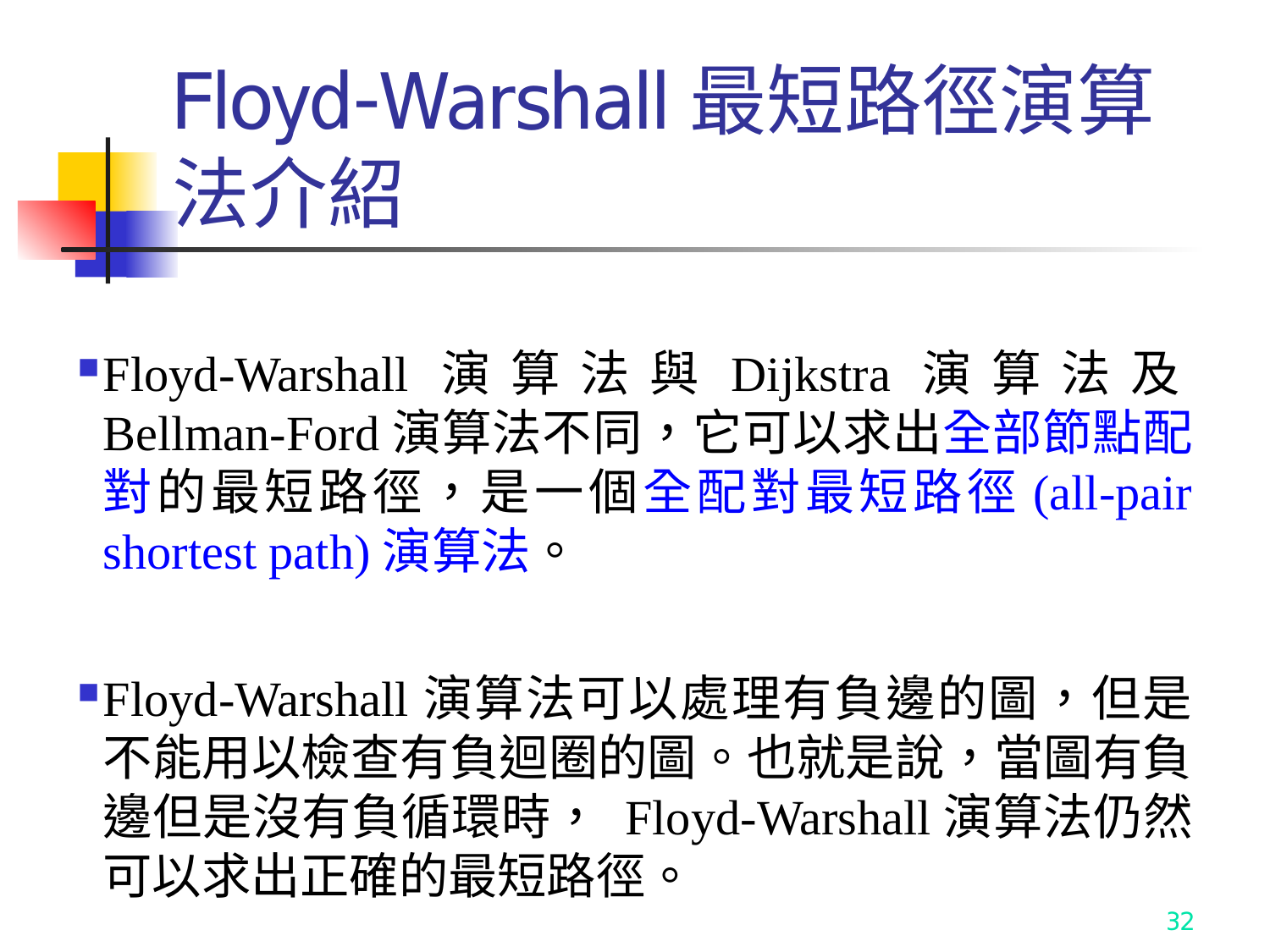

# Floyd-Warshall最短路徑演算法介紹
Floyd-Warshall演算法與Dijkstra演算法及Bellman-Ford演算法不同，它可以求出全部節點配對的最短路徑，是一個全配對最短路徑(all-pair shortest path)演算法。

Floyd-Warshall演算法可以處理有負邊的圖，但是不能用以檢查有負迴圈的圖。也就是說，當圖有負邊但是沒有負循環時， Floyd-Warshall演算法仍然可以求出正確的最短路徑。

32